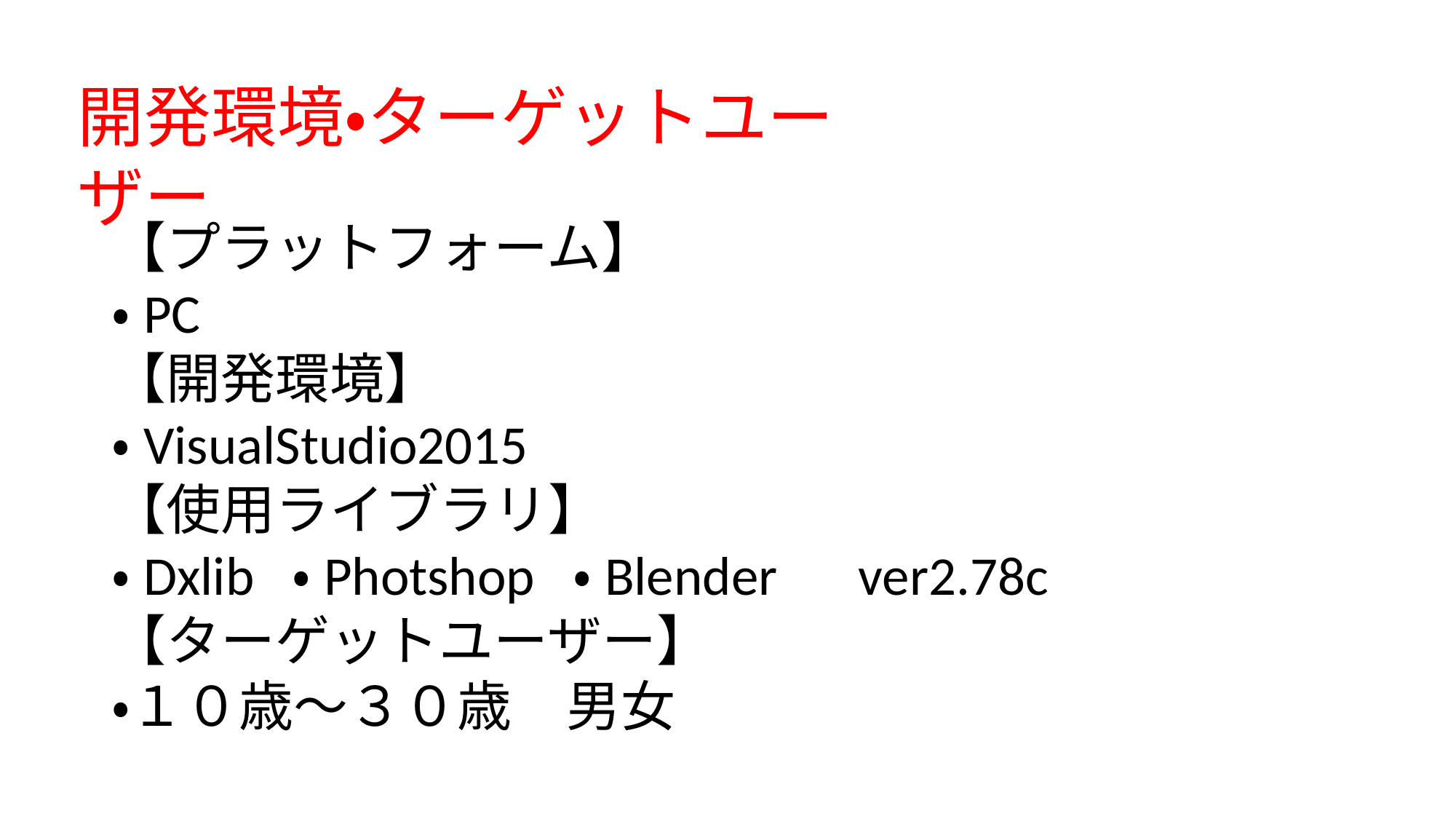

開発環境・ターゲットユーザー
【プラットフォーム】
・PC
【開発環境】
・VisualStudio2015
【使用ライブラリ】
・Dxlib  ・Photshop  ・Blender　ver2.78c
【ターゲットユーザー】
・１０歳～３０歳　男女